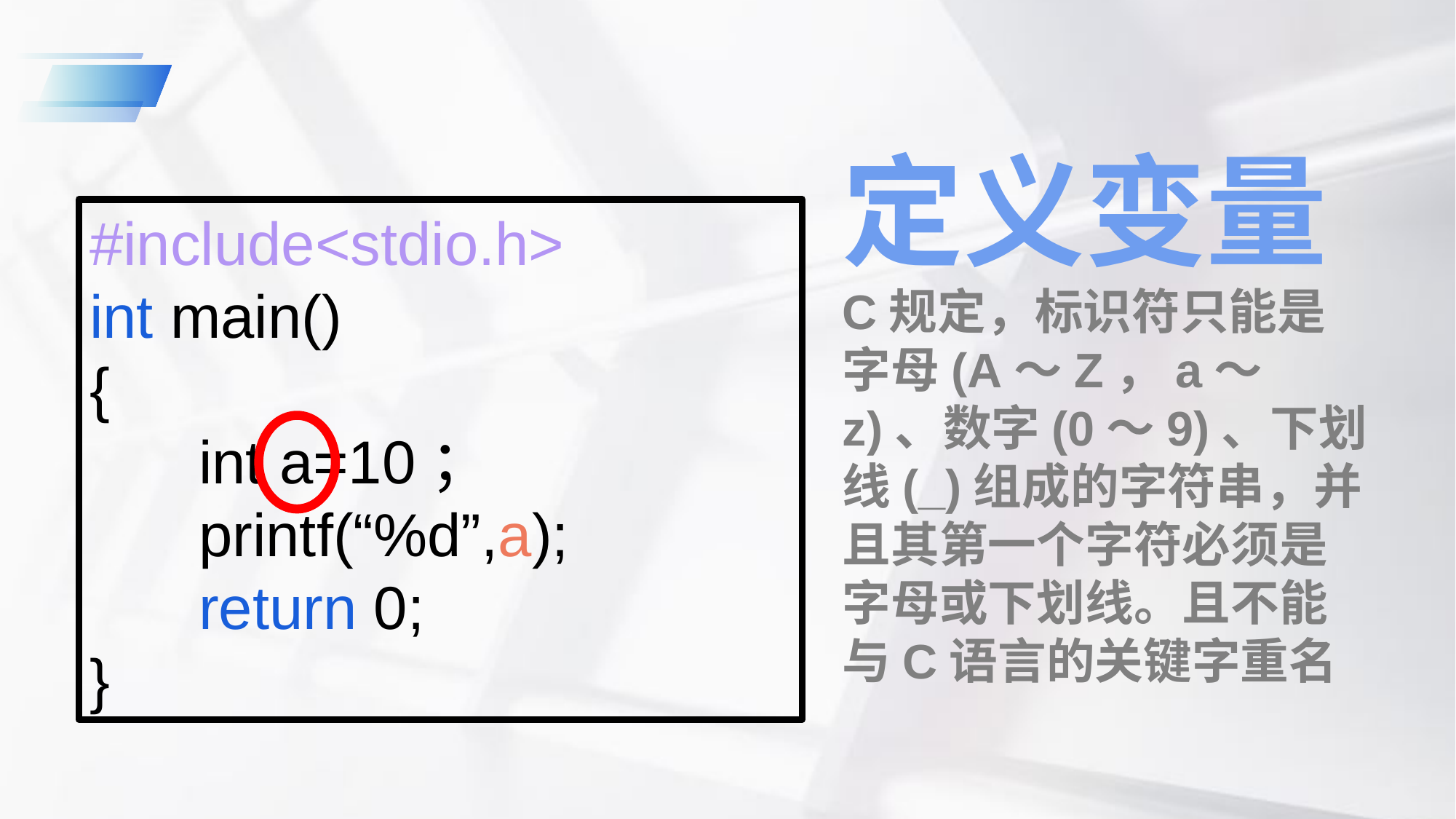

定义变量
C规定，标识符只能是字母(A～Z，a～z)、数字(0～9)、下划线(_)组成的字符串，并且其第一个字符必须是字母或下划线。且不能与C语言的关键字重名
#include<stdio.h>
int main()
{
	int a=10；
	printf(“%d”,a);
	return 0;
}